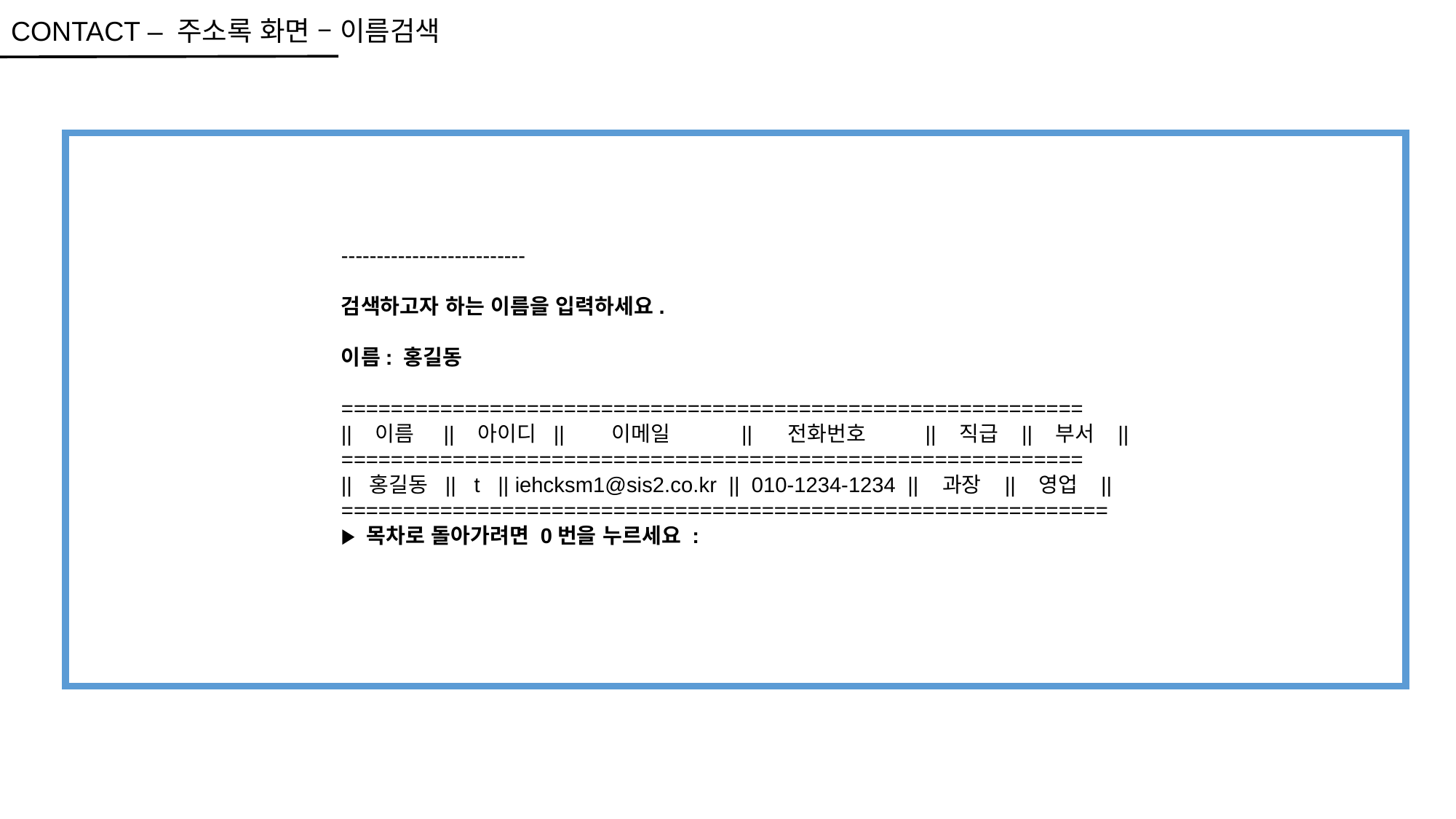

CONTACT – 주소록 화면 – 이름검색

--------------------------

검색하고자 하는 이름을 입력하세요.

이름: 홍길동

============================================================
||   이름    ||   아이디  ||       이메일           ||     전화번호         ||   직급   ||   부서   ||
============================================================
||  홍길동  ||   t   || iehcksm1@sis2.co.kr  ||  010-1234-1234  ||   과장   ||   영업   ||
==============================================================
▶ 목차로 돌아가려면 0번을 누르세요 :